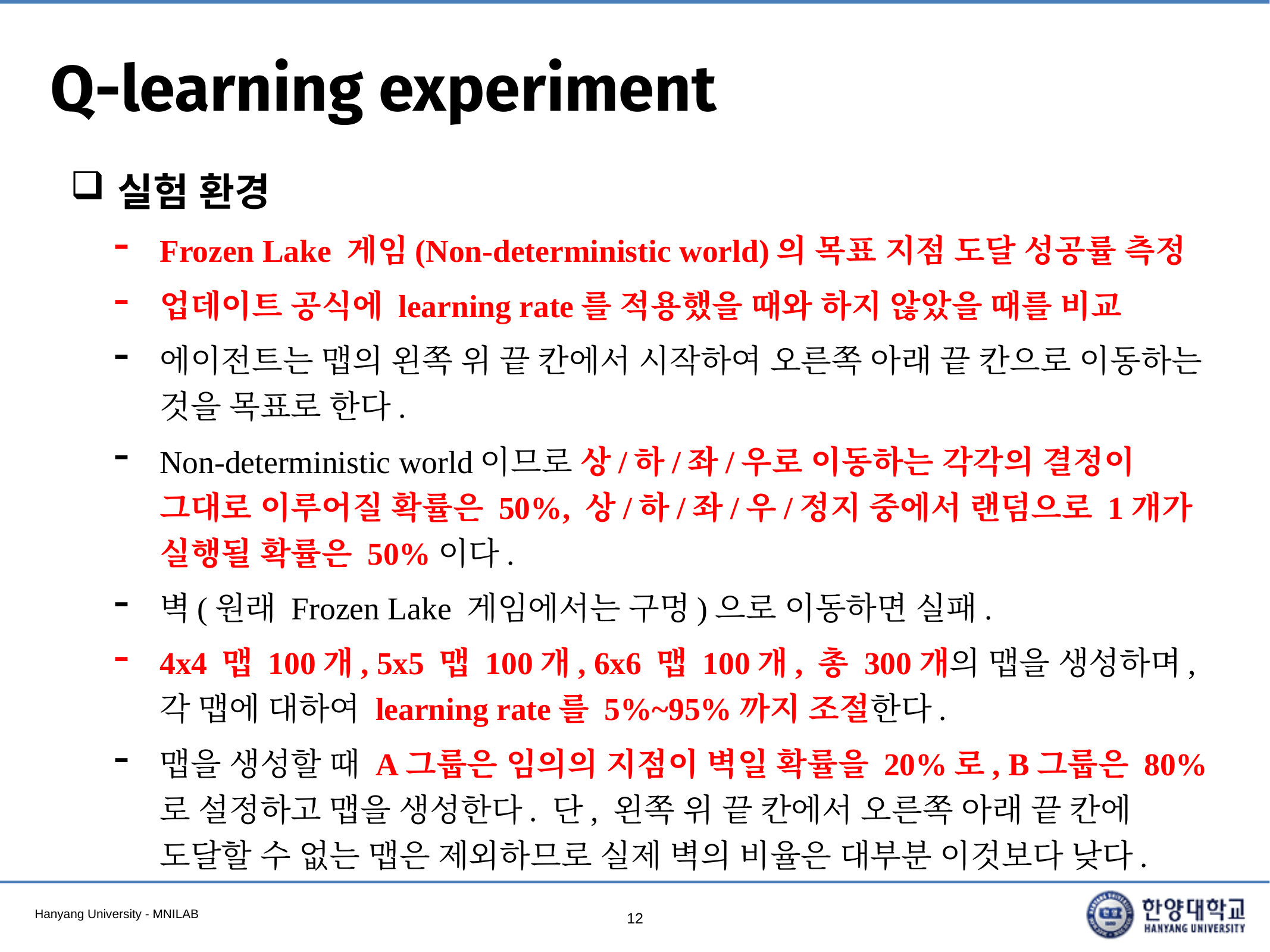

# Q-learning experiment
실험 환경
Frozen Lake 게임(Non-deterministic world)의 목표 지점 도달 성공률 측정
업데이트 공식에 learning rate를 적용했을 때와 하지 않았을 때를 비교
에이전트는 맵의 왼쪽 위 끝 칸에서 시작하여 오른쪽 아래 끝 칸으로 이동하는 것을 목표로 한다.
Non-deterministic world이므로 상/하/좌/우로 이동하는 각각의 결정이 그대로 이루어질 확률은 50%, 상/하/좌/우/정지 중에서 랜덤으로 1개가 실행될 확률은 50%이다.
벽(원래 Frozen Lake 게임에서는 구멍)으로 이동하면 실패.
4x4 맵 100개, 5x5 맵 100개, 6x6 맵 100개, 총 300개의 맵을 생성하며, 각 맵에 대하여 learning rate를 5%~95%까지 조절한다.
맵을 생성할 때 A그룹은 임의의 지점이 벽일 확률을 20%로, B그룹은 80%로 설정하고 맵을 생성한다. 단, 왼쪽 위 끝 칸에서 오른쪽 아래 끝 칸에 도달할 수 없는 맵은 제외하므로 실제 벽의 비율은 대부분 이것보다 낮다.
12